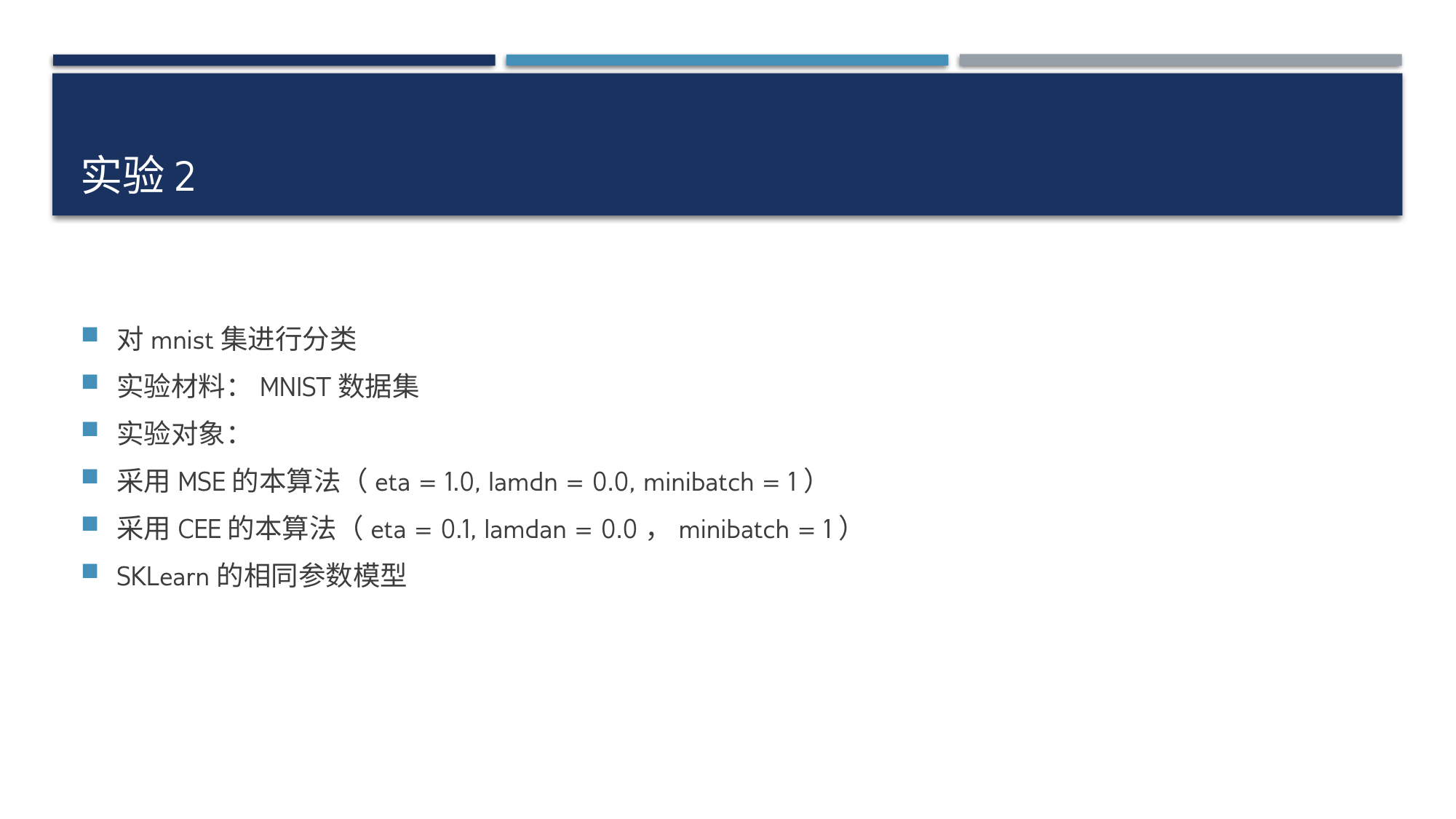

# 实验2
对mnist集进行分类
实验材料：MNIST数据集
实验对象：
采用MSE的本算法（eta = 1.0, lamdn = 0.0, minibatch = 1）
采用CEE的本算法（eta = 0.1, lamdan = 0.0，minibatch = 1）
SKLearn的相同参数模型